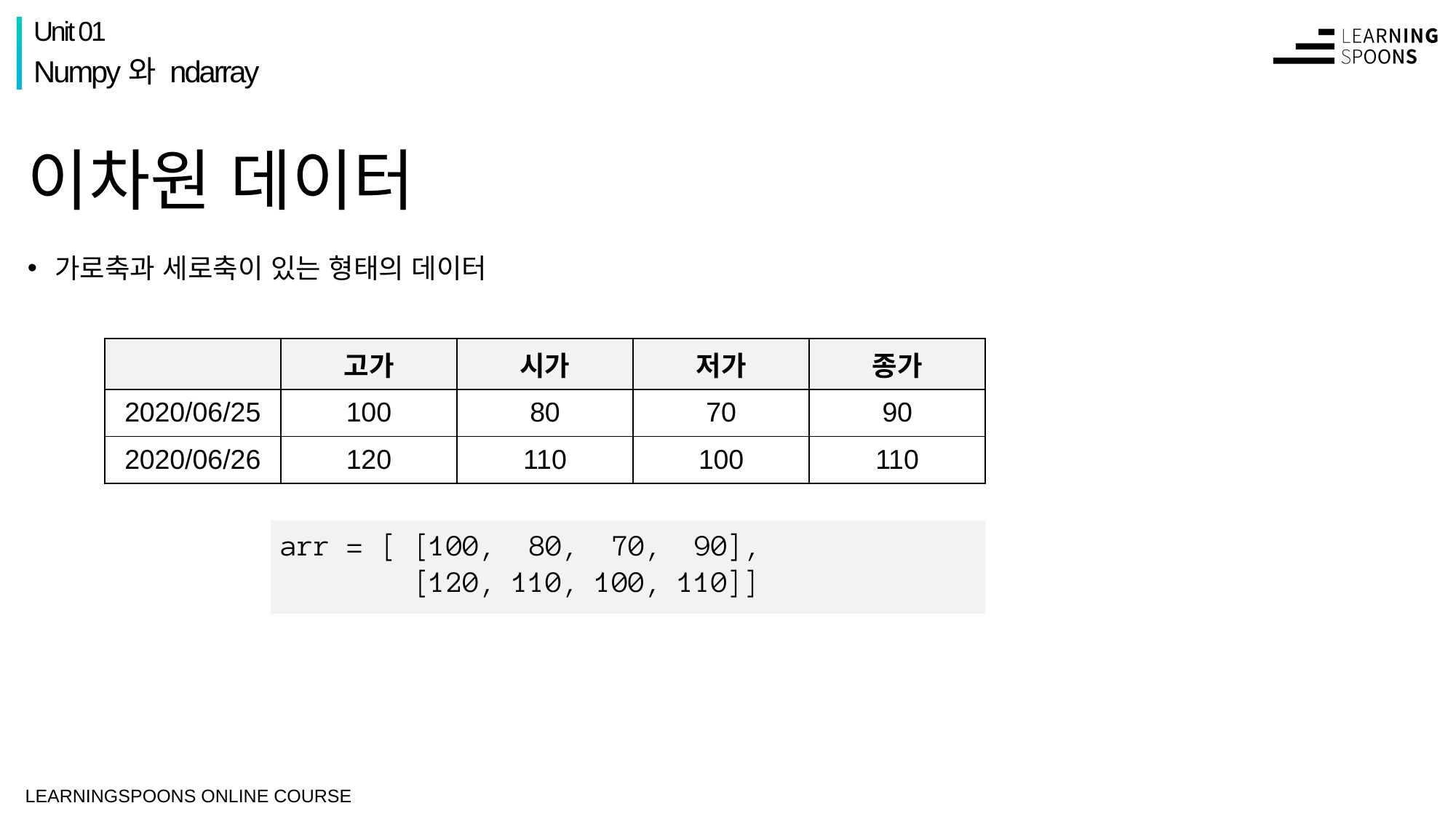

Unit 01
Numpy와 ndarray
# 이차원 데이터
가로축과 세로축이 있는 형태의 데이터
|  | 고가 | 시가 | 저가 | 종가 |
| --- | --- | --- | --- | --- |
| 2020/06/25 | 100 | 80 | 70 | 90 |
| 2020/06/26 | 120 | 110 | 100 | 110 |
arr = [ [100,  80,  70,  90],
        [120, 110, 100, 110]]